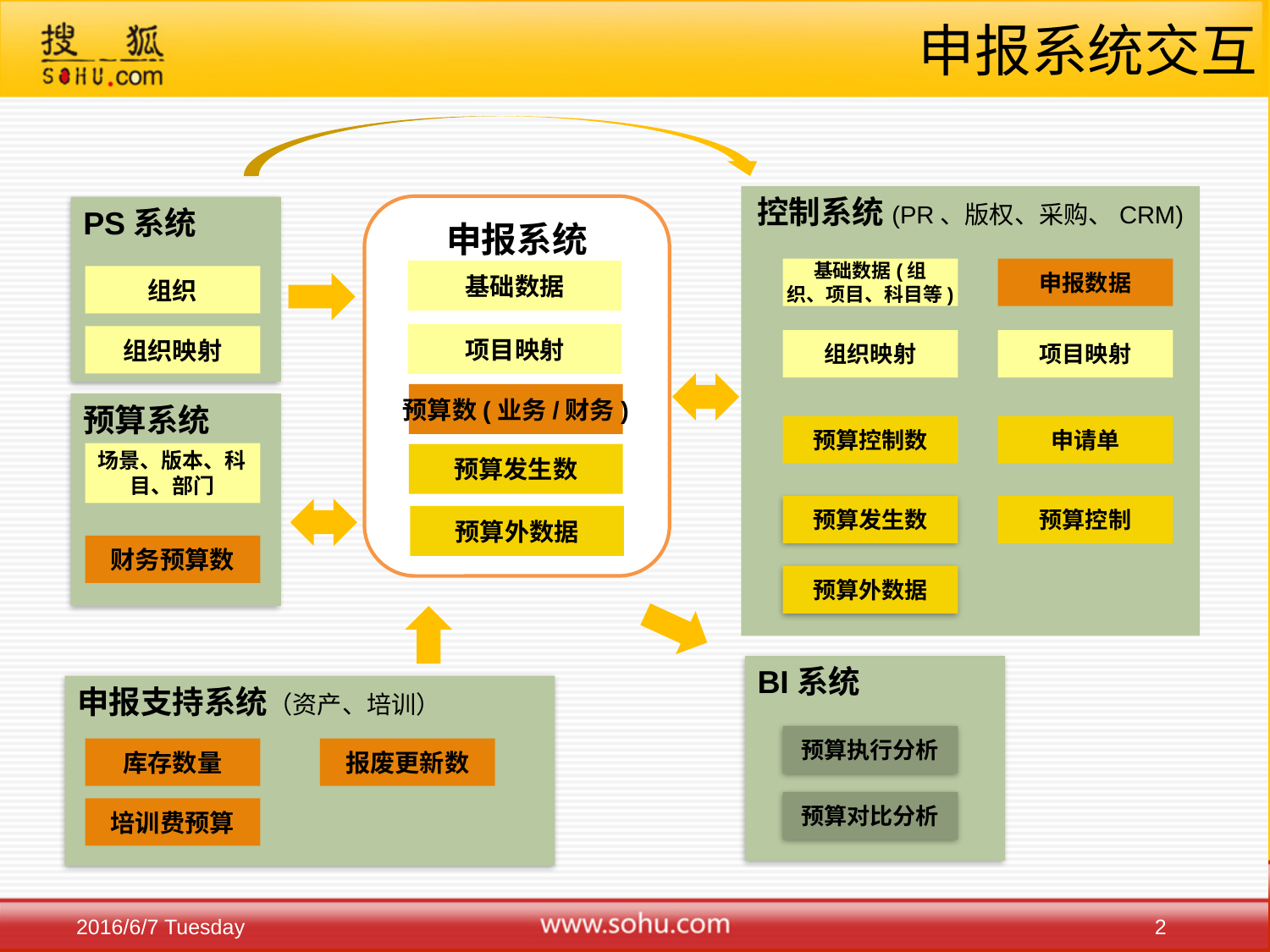

# 申报系统交互

控制系统(PR、版权、采购、CRM)
申报系统
PS系统
基础数据(组
织、项目、科目等)
申报数据
基础数据
组织

项目映射
组织映射
组织映射
项目映射

预算数(业务/财务)
预算系统
预算控制数
申请单
场景、版本、科目、部门
预算发生数
预算发生数
预算控制

预算外数据
财务预算数
预算外数据

BI系统
申报支持系统（资产、培训）
预算执行分析
库存数量
报废更新数
预算对比分析
培训费预算
2